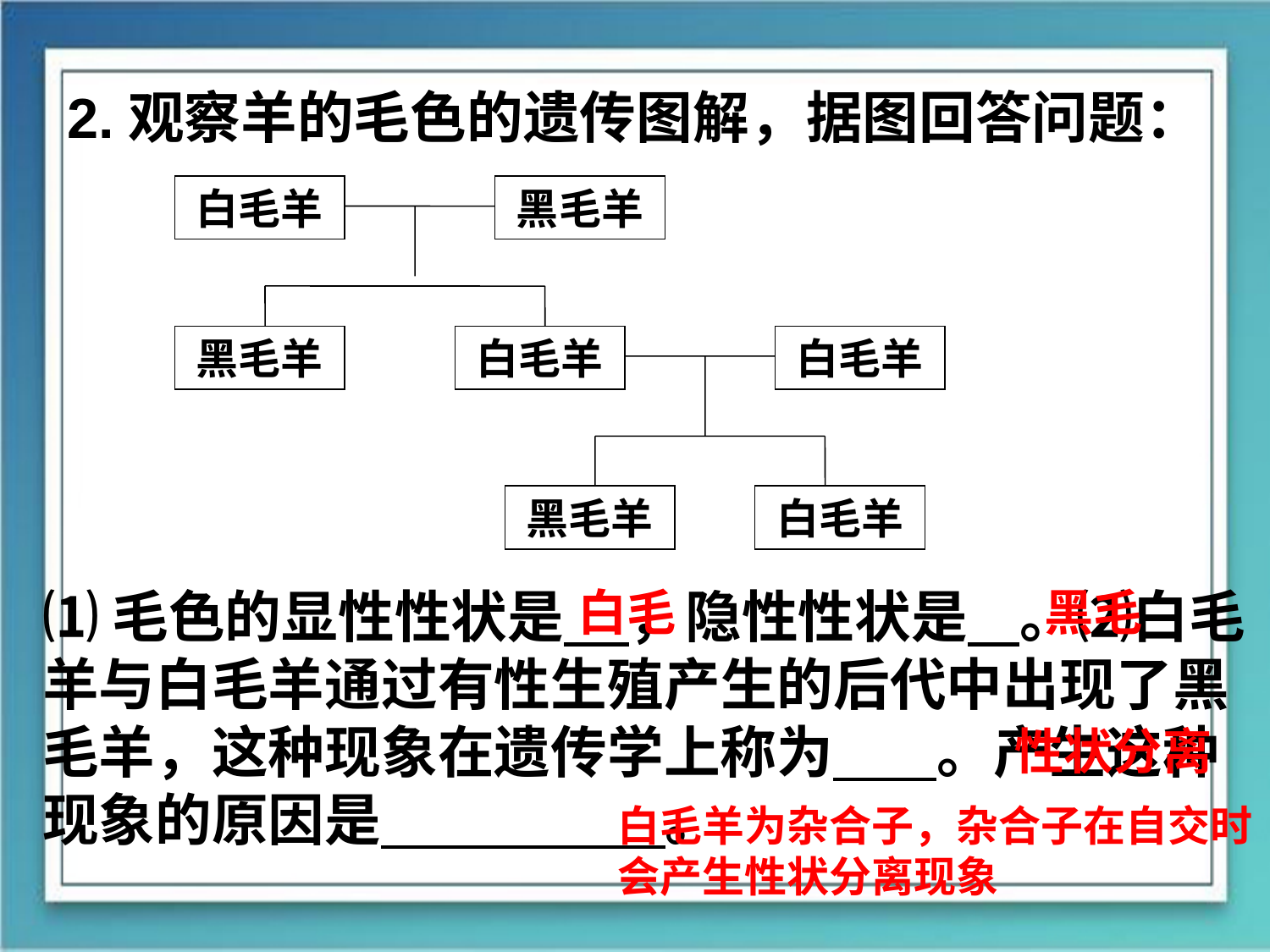

2.观察羊的毛色的遗传图解，据图回答问题：
白毛羊
黑毛羊

黑毛羊
白毛羊
白毛羊

黑毛羊
白毛羊
⑴毛色的显性性状是     ，隐性性状是    。⑵白毛羊与白毛羊通过有性生殖产生的后代中出现了黑毛羊，这种现象在遗传学上称为        。产生这种现象的原因是                      。
白毛
黑毛
性状分离
白毛羊为杂合子，杂合子在自交时
会产生性状分离现象